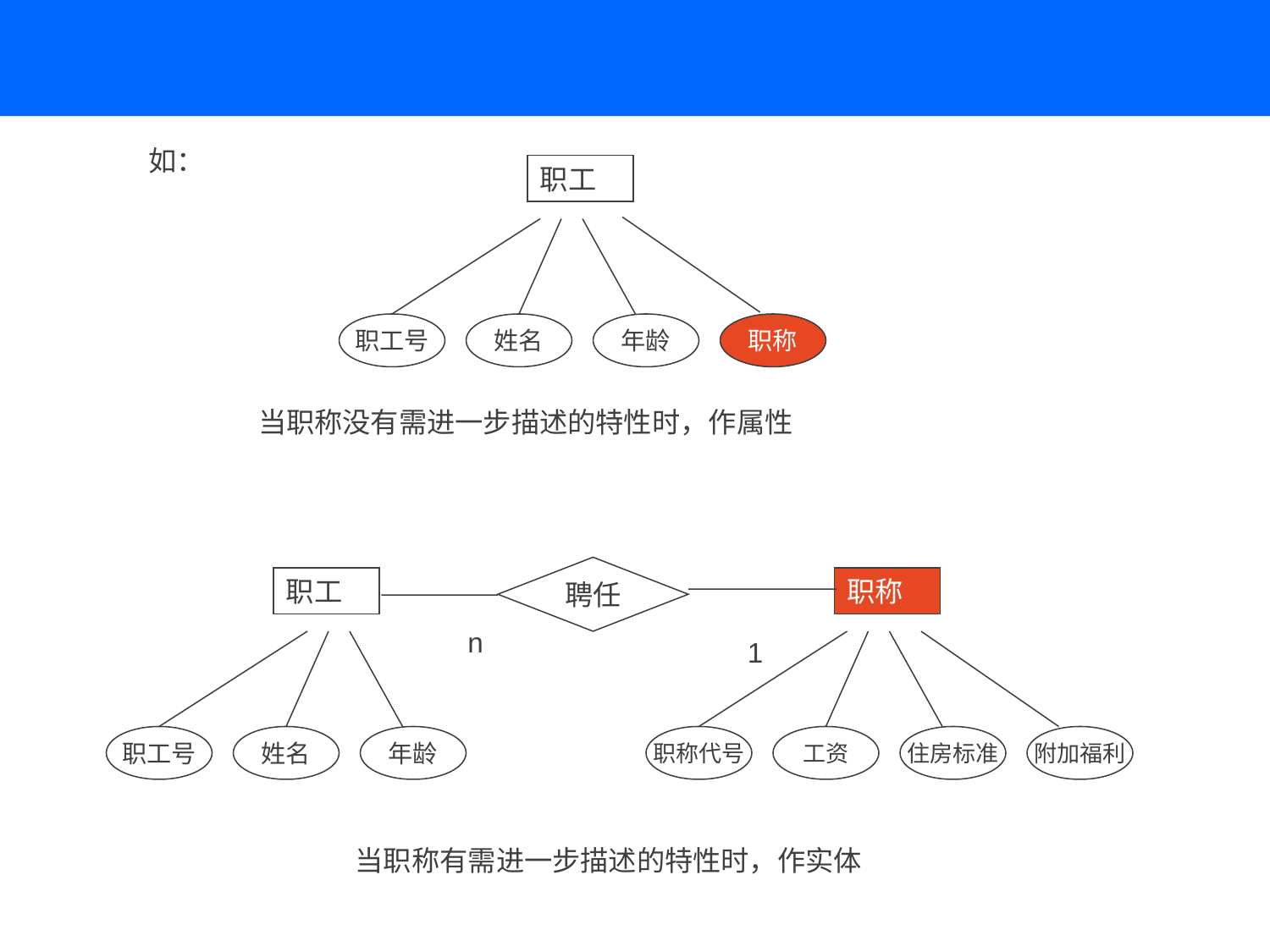

如：
职工

职工号
姓名
年龄
职称
当职称没有需进一步描述的特性时，作属性
聘任
职工
职称

n
1

职工号
姓名
年龄
职称代号
工资
住房标准
附加福利
当职称有需进一步描述的特性时，作实体